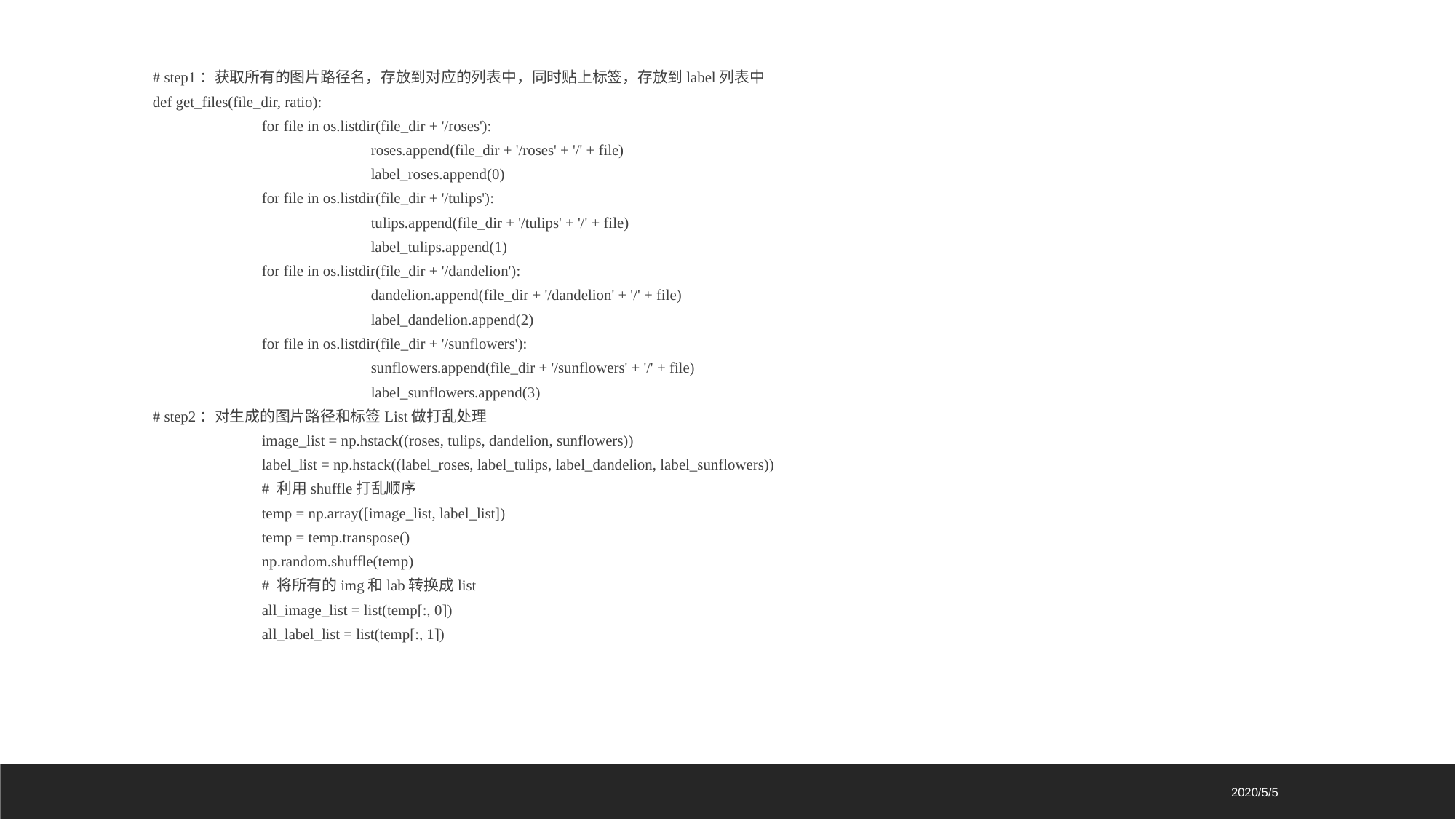

# step1：获取所有的图片路径名，存放到对应的列表中，同时贴上标签，存放到label列表中
def get_files(file_dir, ratio):
 	for file in os.listdir(file_dir + '/roses'):
        		roses.append(file_dir + '/roses' + '/' + file)
        		label_roses.append(0)
    	for file in os.listdir(file_dir + '/tulips'):
        		tulips.append(file_dir + '/tulips' + '/' + file)
        		label_tulips.append(1)
    	for file in os.listdir(file_dir + '/dandelion'):
        		dandelion.append(file_dir + '/dandelion' + '/' + file)
        		label_dandelion.append(2)
    	for file in os.listdir(file_dir + '/sunflowers'):
        		sunflowers.append(file_dir + '/sunflowers' + '/' + file)
        		label_sunflowers.append(3)
# step2：对生成的图片路径和标签List做打乱处理
 	image_list = np.hstack((roses, tulips, dandelion, sunflowers))
    	label_list = np.hstack((label_roses, label_tulips, label_dandelion, label_sunflowers))
 	# 利用shuffle打乱顺序
 	temp = np.array([image_list, label_list])
    	temp = temp.transpose()
   	np.random.shuffle(temp)
 	# 将所有的img和lab转换成list
 	all_image_list = list(temp[:, 0])
  	all_label_list = list(temp[:, 1])

2020/5/5